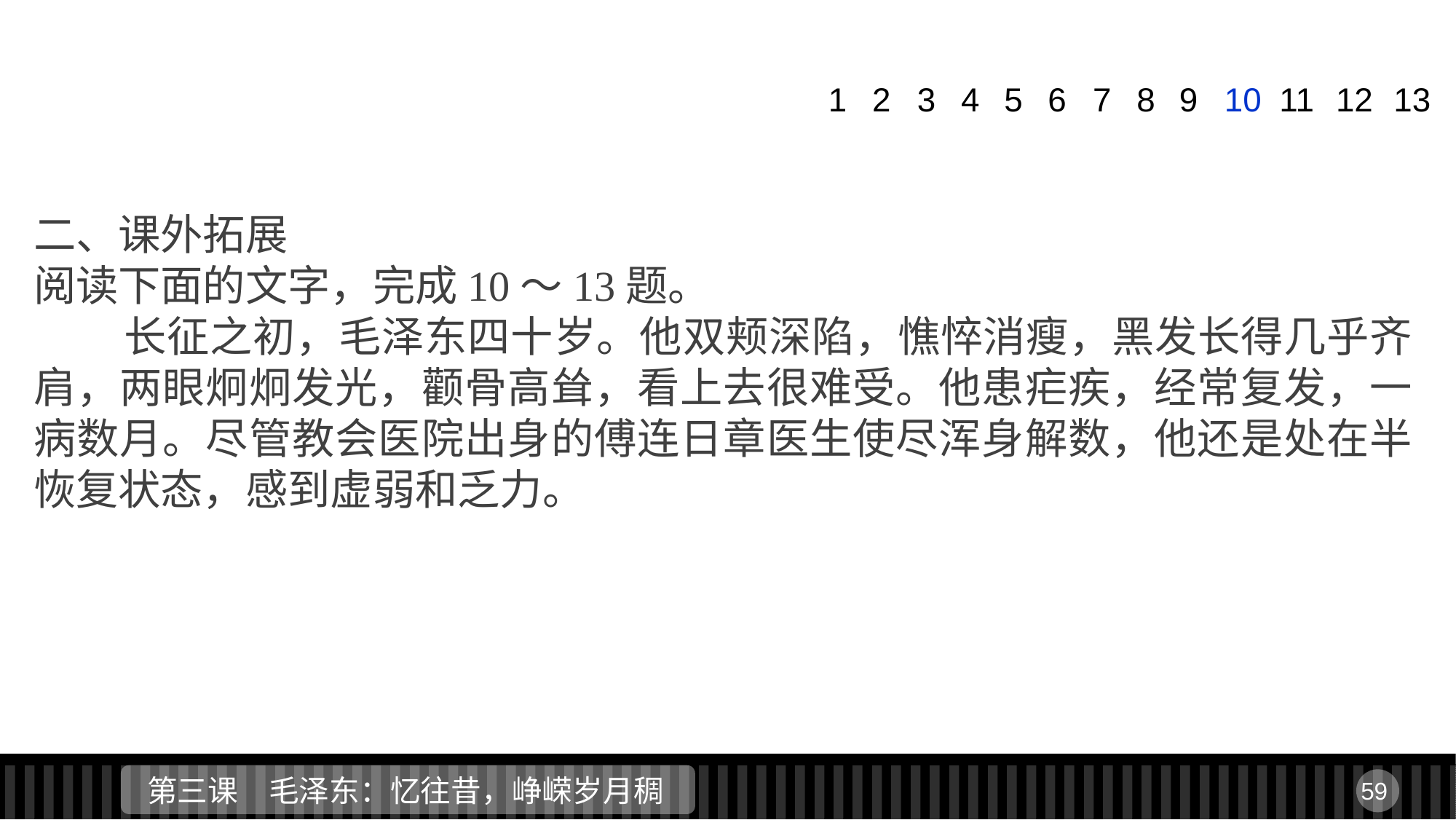

1
2
3
4
5
6
7
8
9
10
11
12
13
二、课外拓展
阅读下面的文字，完成10～13题。
        长征之初，毛泽东四十岁。他双颊深陷，憔悴消瘦，黑发长得几乎齐肩，两眼炯炯发光，颧骨高耸，看上去很难受。他患疟疾，经常复发，一病数月。尽管教会医院出身的傅连日章医生使尽浑身解数，他还是处在半恢复状态，感到虚弱和乏力。